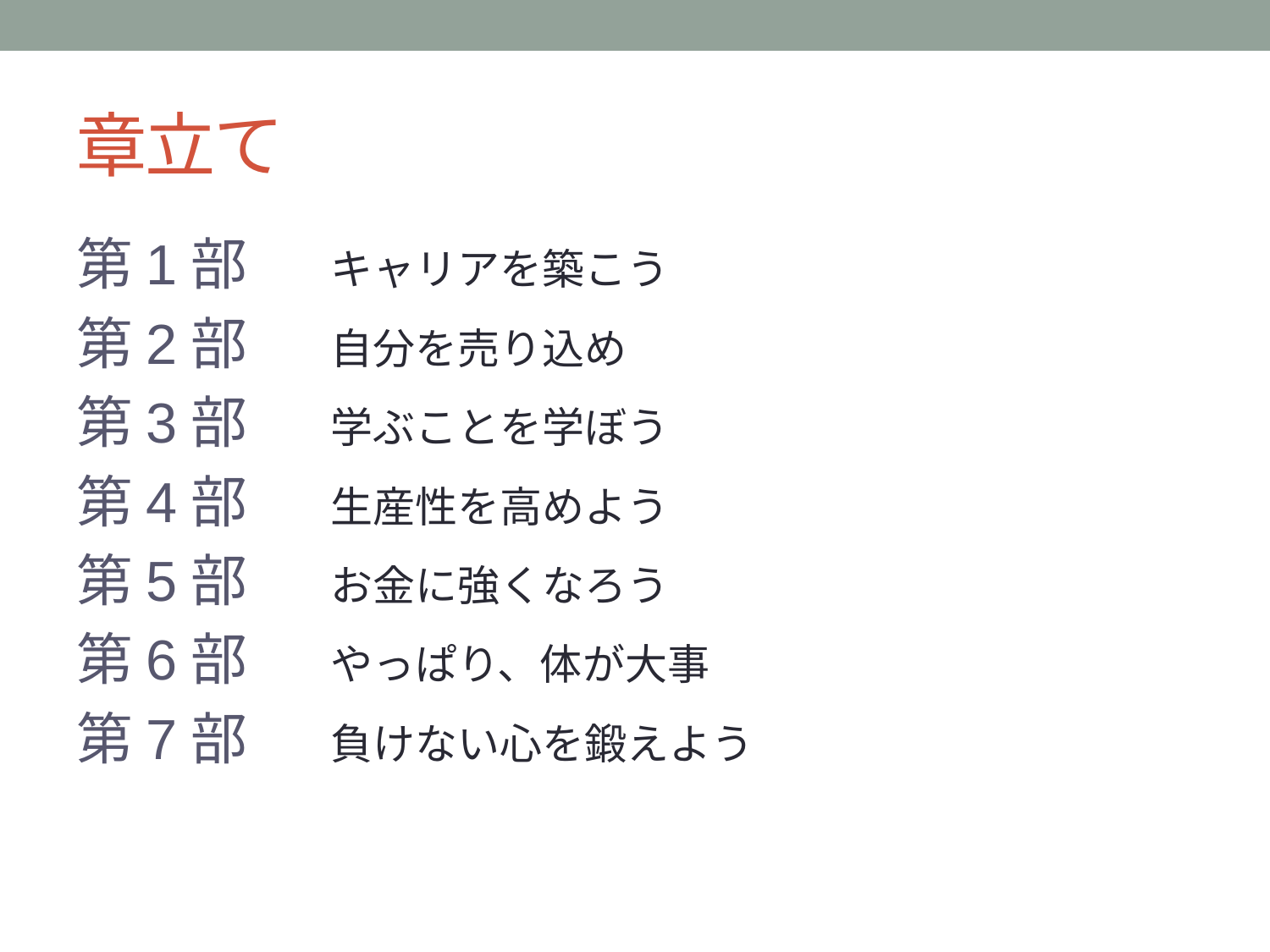

# 章立て
第1部	キャリアを築こう
第2部	自分を売り込め
第3部	学ぶことを学ぼう
第4部	生産性を高めよう
第5部	お金に強くなろう
第6部	やっぱり、体が大事
第7部	負けない心を鍛えよう